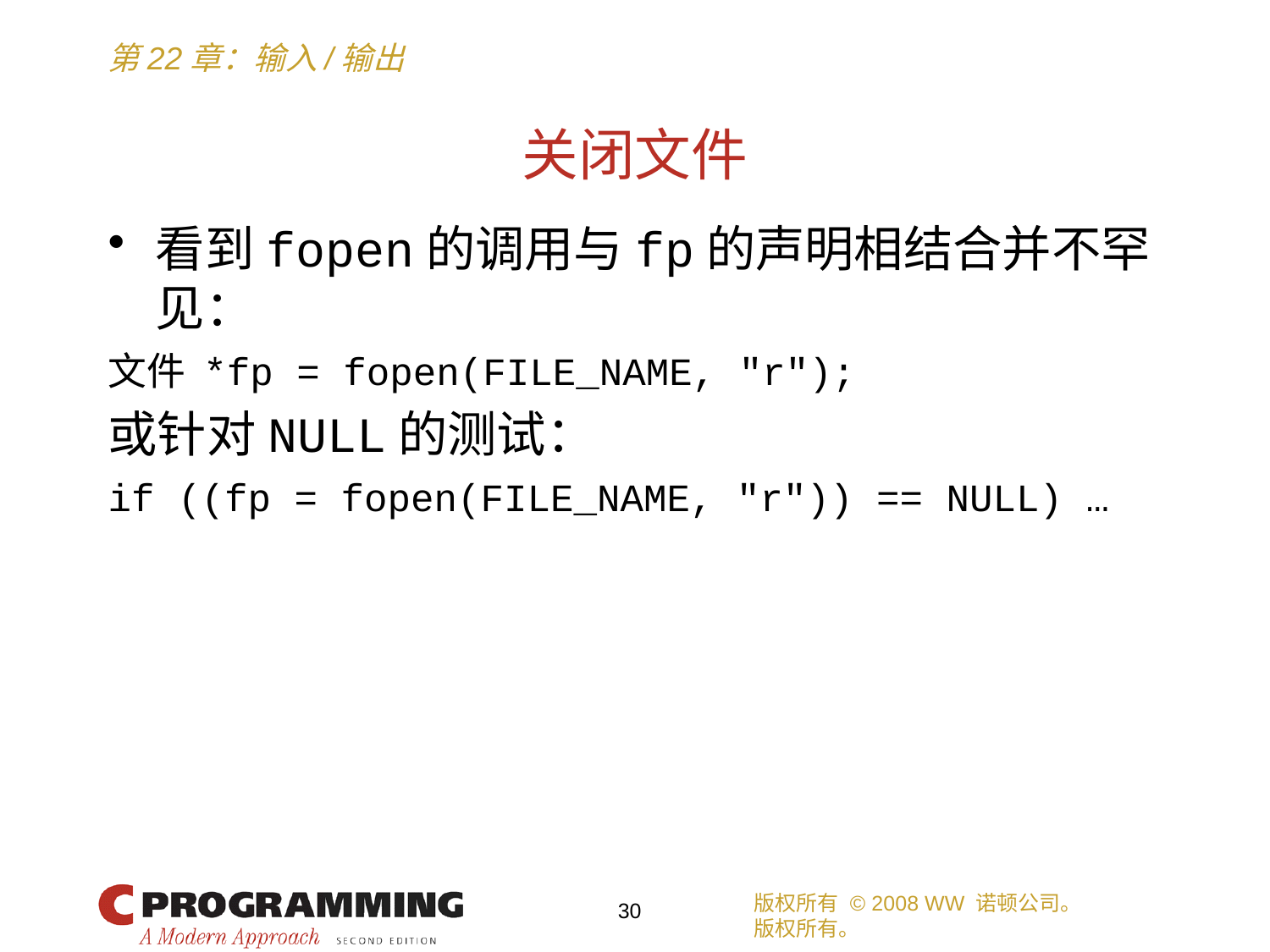

# 关闭文件
看到fopen的调用与fp的声明相结合并不罕见：
文件 *fp = fopen(FILE_NAME, "r");
或针对NULL的测试：
if ((fp = fopen(FILE_NAME, "r")) == NULL) …

版权所有 © 2008 WW 诺顿公司。
版权所有。
30